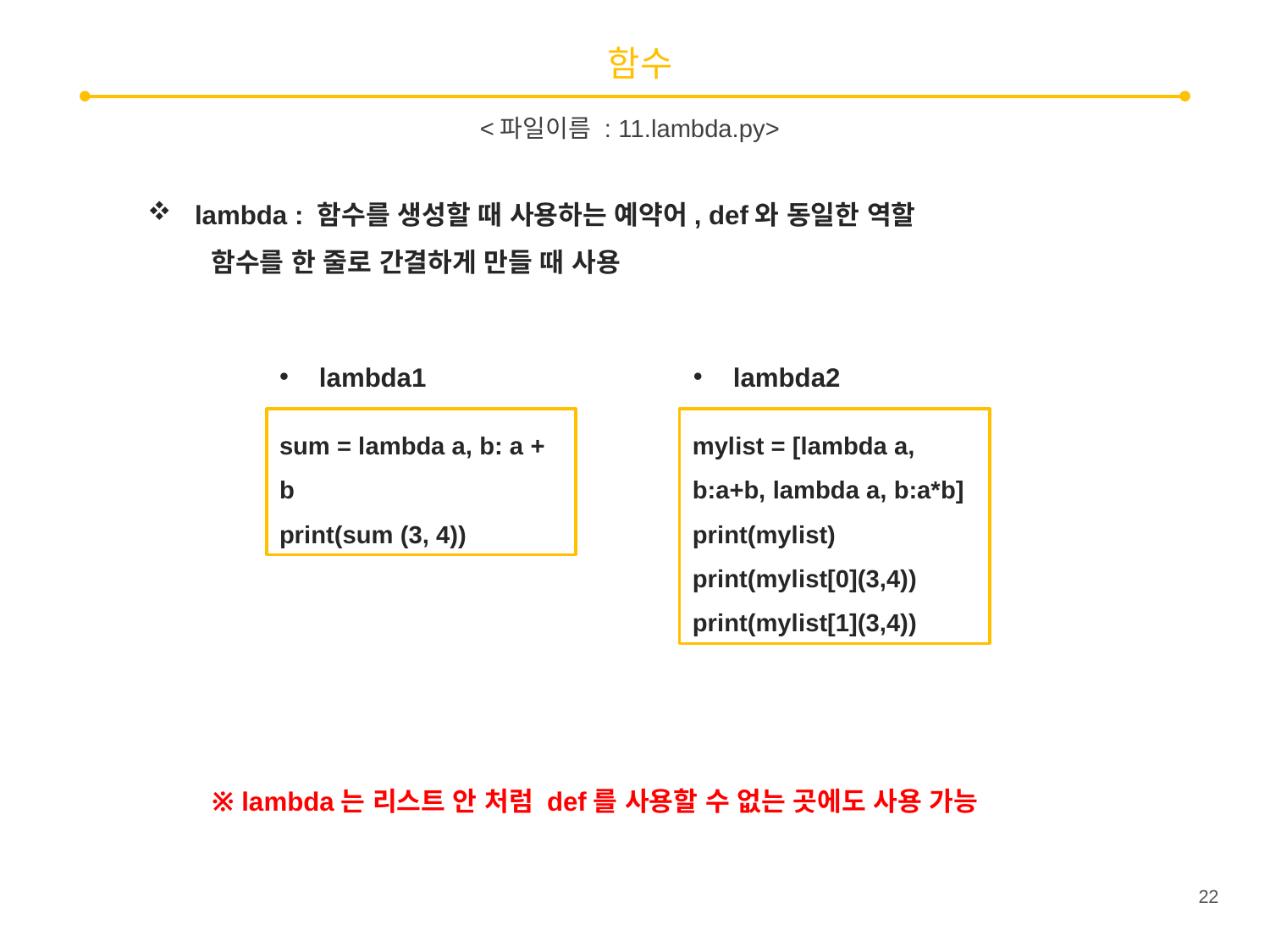

# 함수
<파일이름 : 11.lambda.py>
 lambda : 함수를 생성할 때 사용하는 예약어, def와 동일한 역할
함수를 한 줄로 간결하게 만들 때 사용
lambda1
lambda2
sum = lambda a, b: a + b
print(sum (3, 4))
mylist = [lambda a, b:a+b, lambda a, b:a*b]
print(mylist)
print(mylist[0](3,4))
print(mylist[1](3,4))
※ lambda는 리스트 안 처럼 def를 사용할 수 없는 곳에도 사용 가능